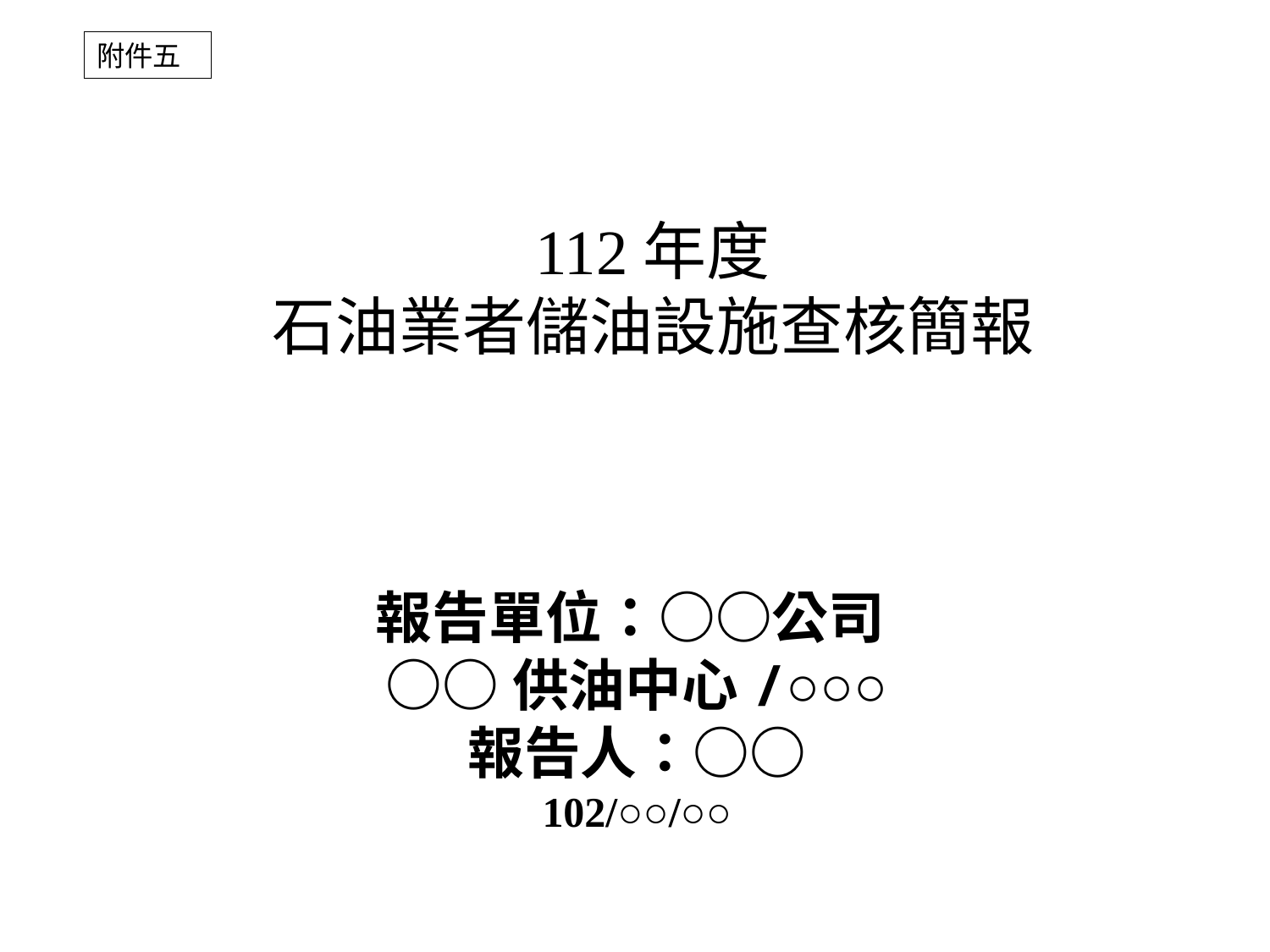

附件五
# 112年度
石油業者儲油設施查核簡報
報告單位：○○公司
○○供油中心/○○○
報告人：○○
102/○○/○○
1